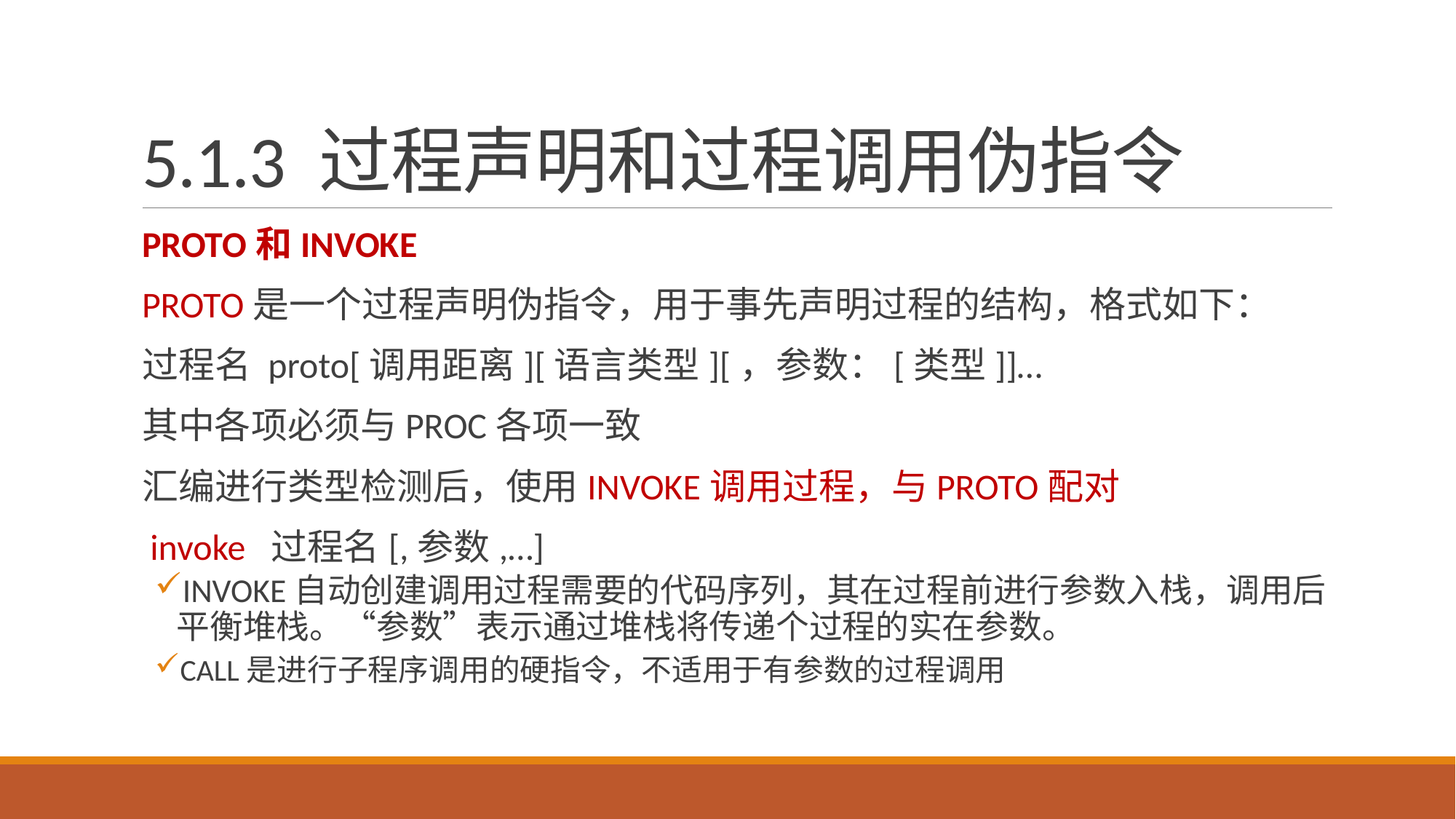

# 5.1.3 过程声明和过程调用伪指令
PROTO和INVOKE
PROTO是一个过程声明伪指令，用于事先声明过程的结构，格式如下：
过程名 proto[调用距离][语言类型][，参数：[类型]]…
其中各项必须与PROC各项一致
汇编进行类型检测后，使用INVOKE调用过程，与PROTO配对
 invoke  过程名[,参数,…]
INVOKE自动创建调用过程需要的代码序列，其在过程前进行参数入栈，调用后平衡堆栈。“参数”表示通过堆栈将传递个过程的实在参数。
CALL是进行子程序调用的硬指令，不适用于有参数的过程调用